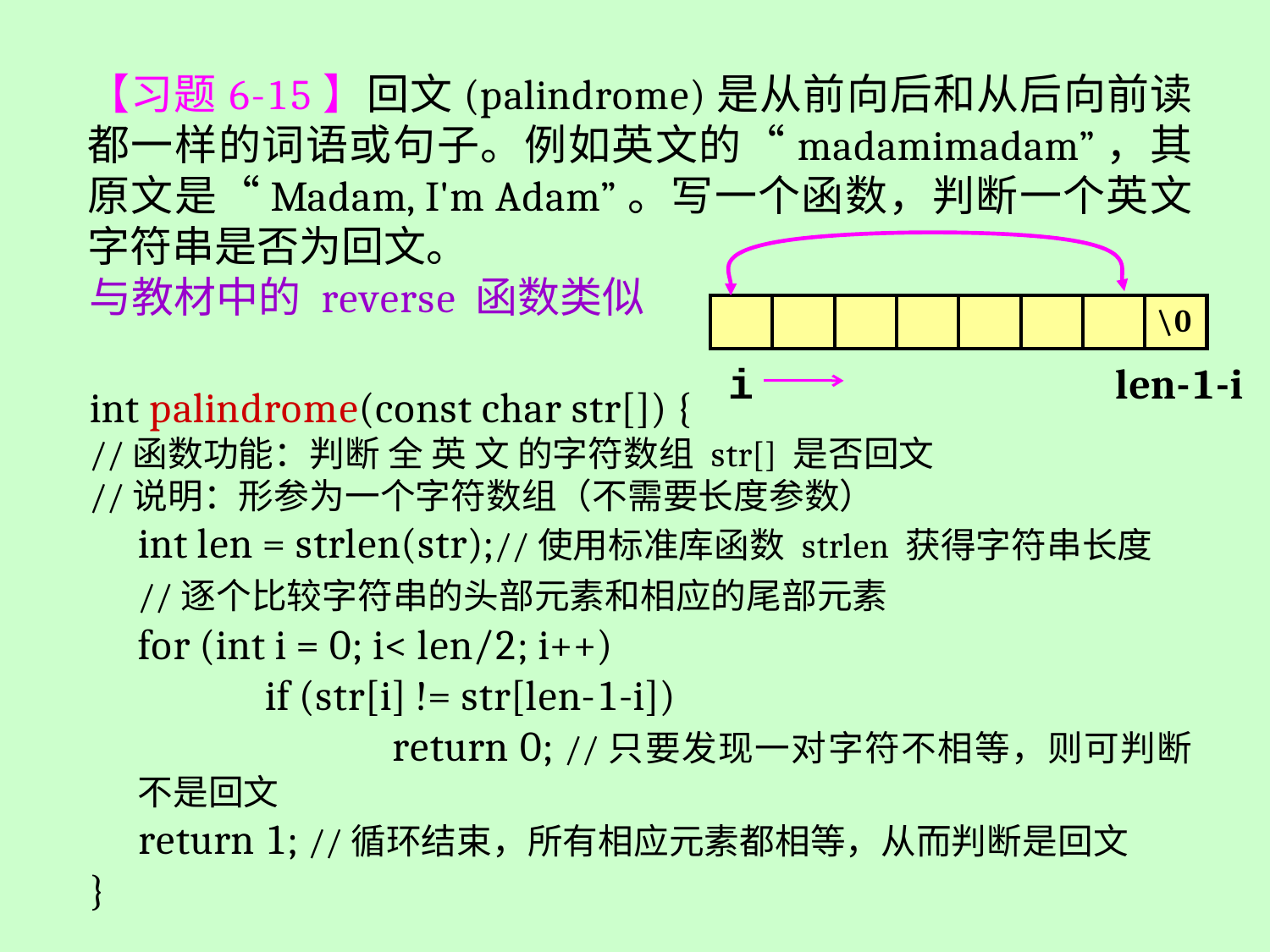

【习题6-15】回文(palindrome)是从前向后和从后向前读都一样的词语或句子。例如英文的“madamimadam”，其原文是“Madam, I'm Adam”。写一个函数，判断一个英文字符串是否为回文。
与教材中的 reverse 函数类似

int palindrome(const char str[]) {
//函数功能：判断 全 英 文 的字符数组 str[] 是否回文
//说明：形参为一个字符数组（不需要长度参数）
	int len = strlen(str);//使用标准库函数 strlen 获得字符串长度
	//逐个比较字符串的头部元素和相应的尾部元素
	for (int i = 0; i< len/2; i++)
		if (str[i] != str[len-1-i])
			return 0; //只要发现一对字符不相等，则可判断不是回文
	return 1; //循环结束，所有相应元素都相等，从而判断是回文
}

|  |  |  |  |  |  |  | \0 |
| --- | --- | --- | --- | --- | --- | --- | --- |
i
len-1-i
91